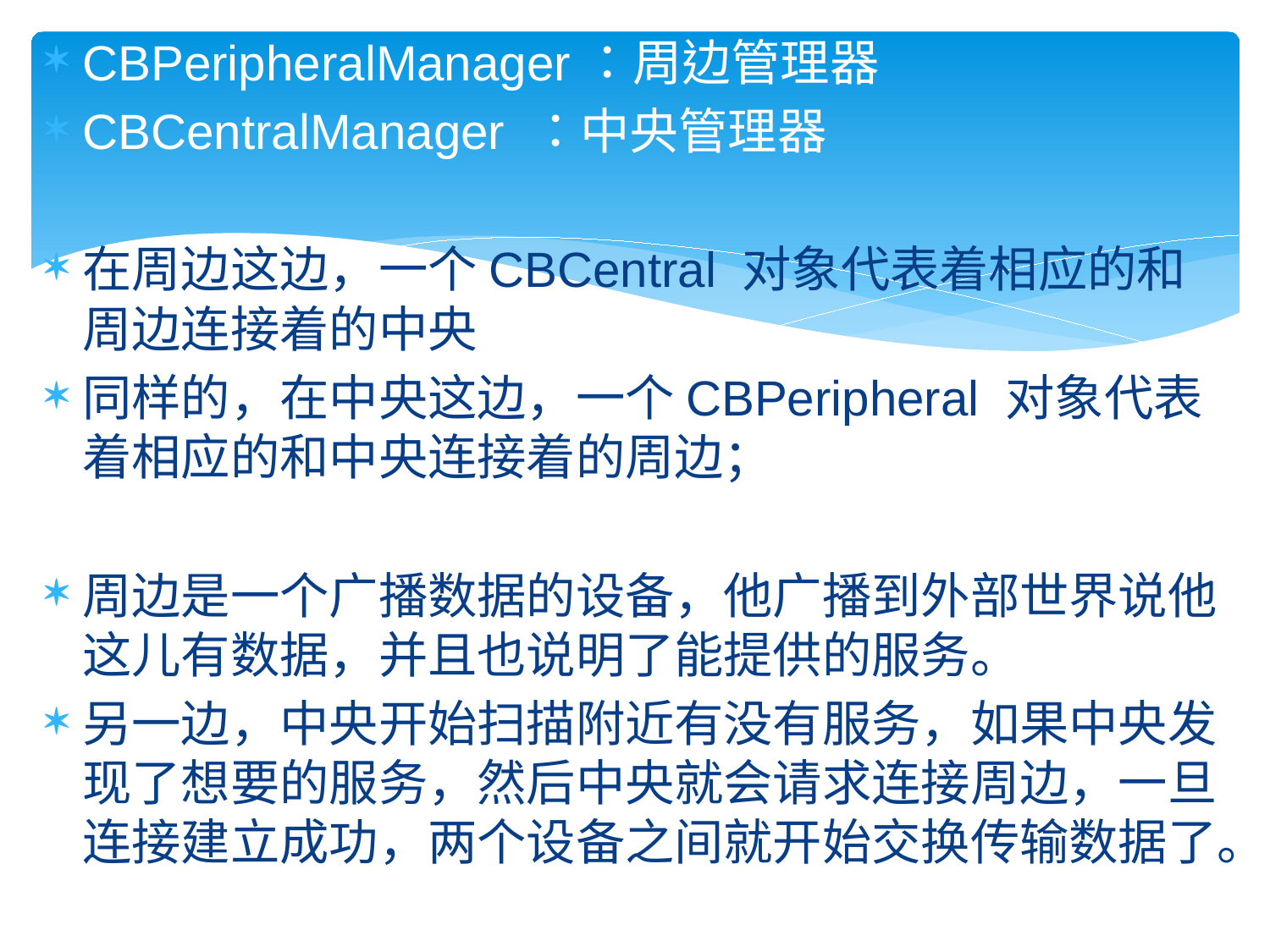

CBPeripheralManager：周边管理器
CBCentralManager ：中央管理器

在周边这边，一个CBCentral 对象代表着相应的和周边连接着的中央
同样的，在中央这边，一个CBPeripheral 对象代表着相应的和中央连接着的周边；

周边是一个广播数据的设备，他广播到外部世界说他这儿有数据，并且也说明了能提供的服务。
另一边，中央开始扫描附近有没有服务，如果中央发现了想要的服务，然后中央就会请求连接周边，一旦连接建立成功，两个设备之间就开始交换传输数据了。